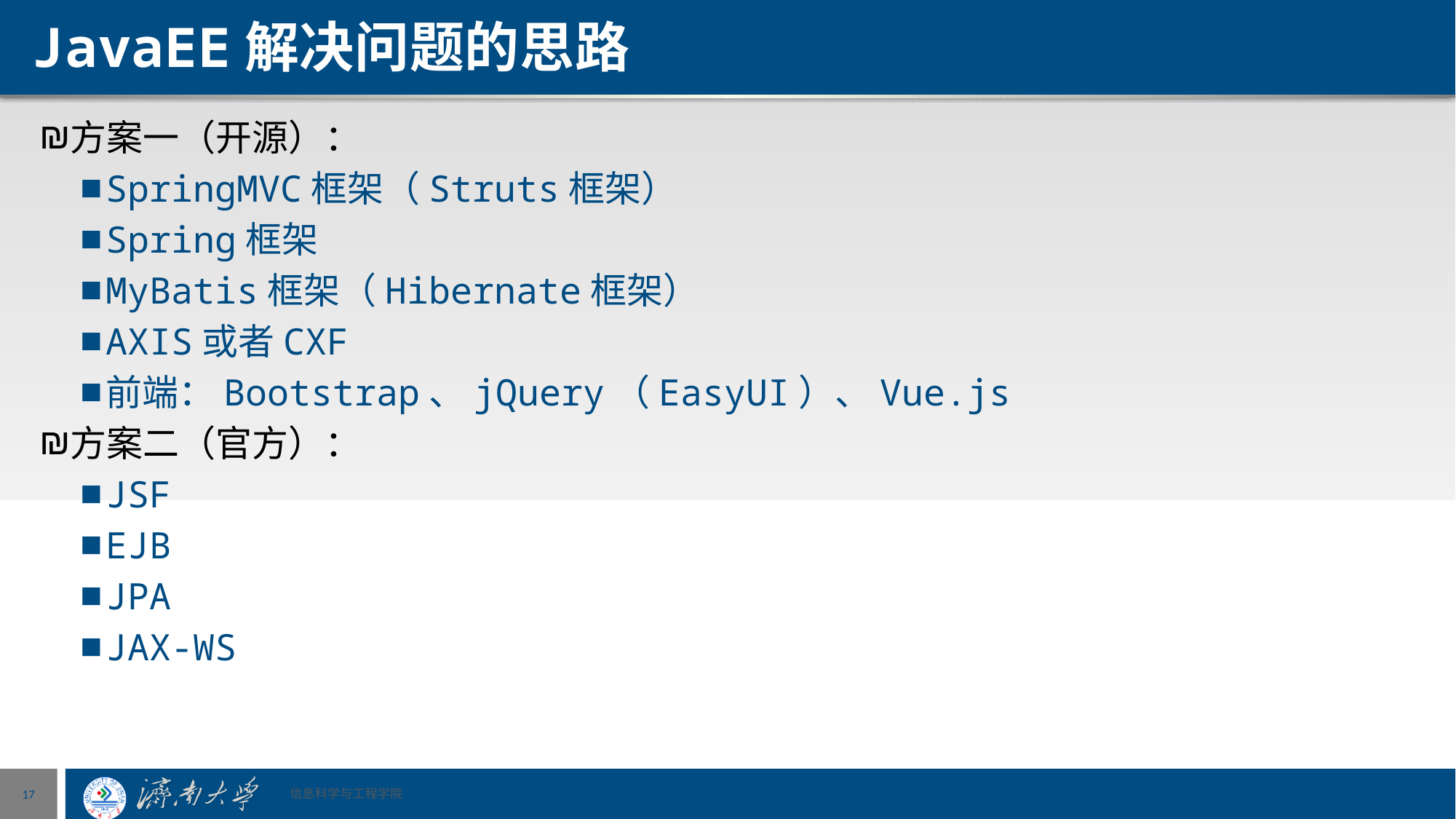

# JavaEE解决问题的思路
方案一（开源）：
SpringMVC框架（Struts框架）
Spring框架
MyBatis框架（Hibernate框架）
AXIS或者CXF
前端：Bootstrap、jQuery（EasyUI）、Vue.js
方案二（官方）：
JSF
EJB
JPA
JAX-WS